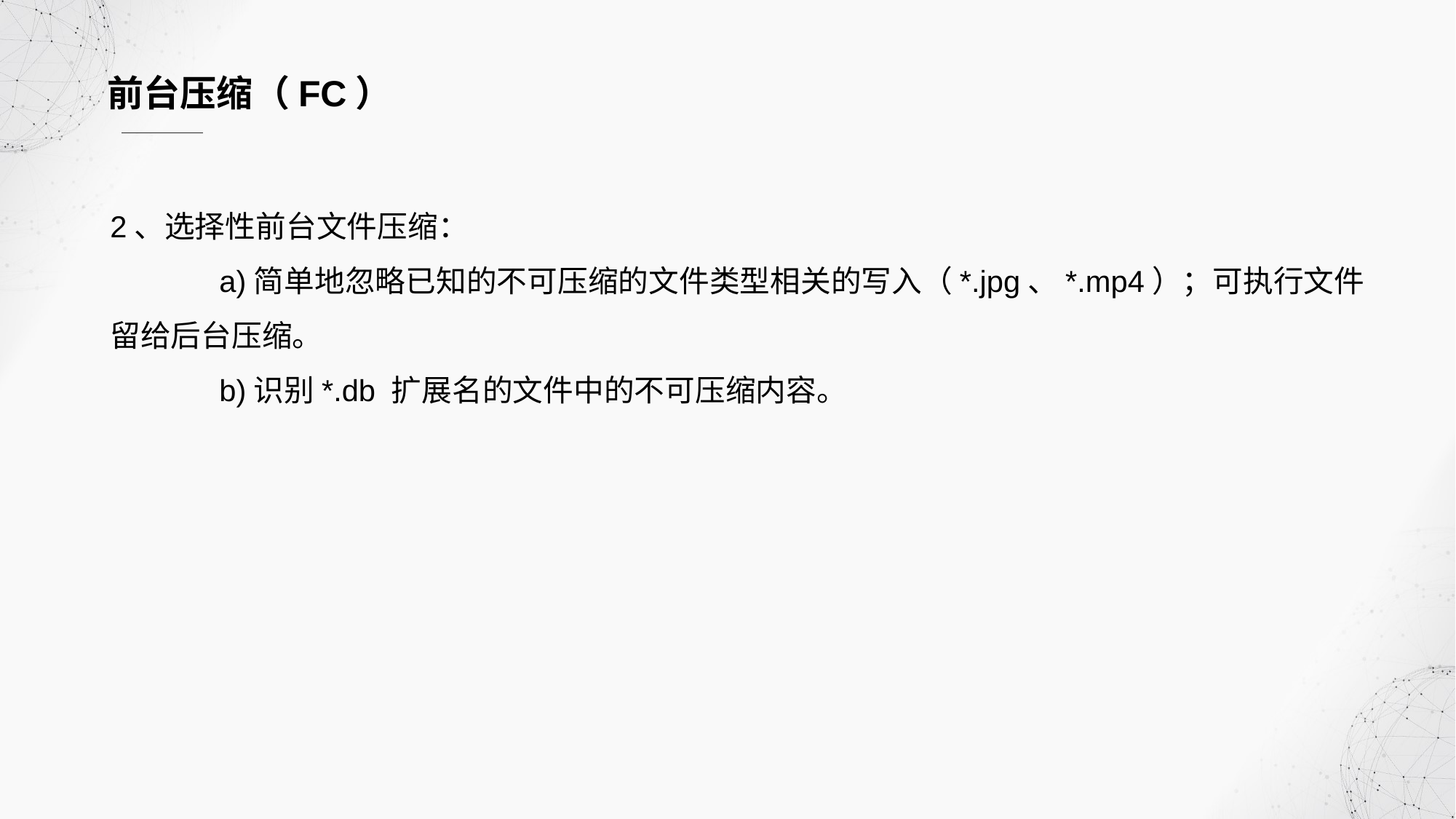

前台压缩（FC）
2、选择性前台文件压缩：
	a)简单地忽略已知的不可压缩的文件类型相关的写入（*.jpg、*.mp4）；可执行文件留给后台压缩。
	b)识别*.db 扩展名的文件中的不可压缩内容。